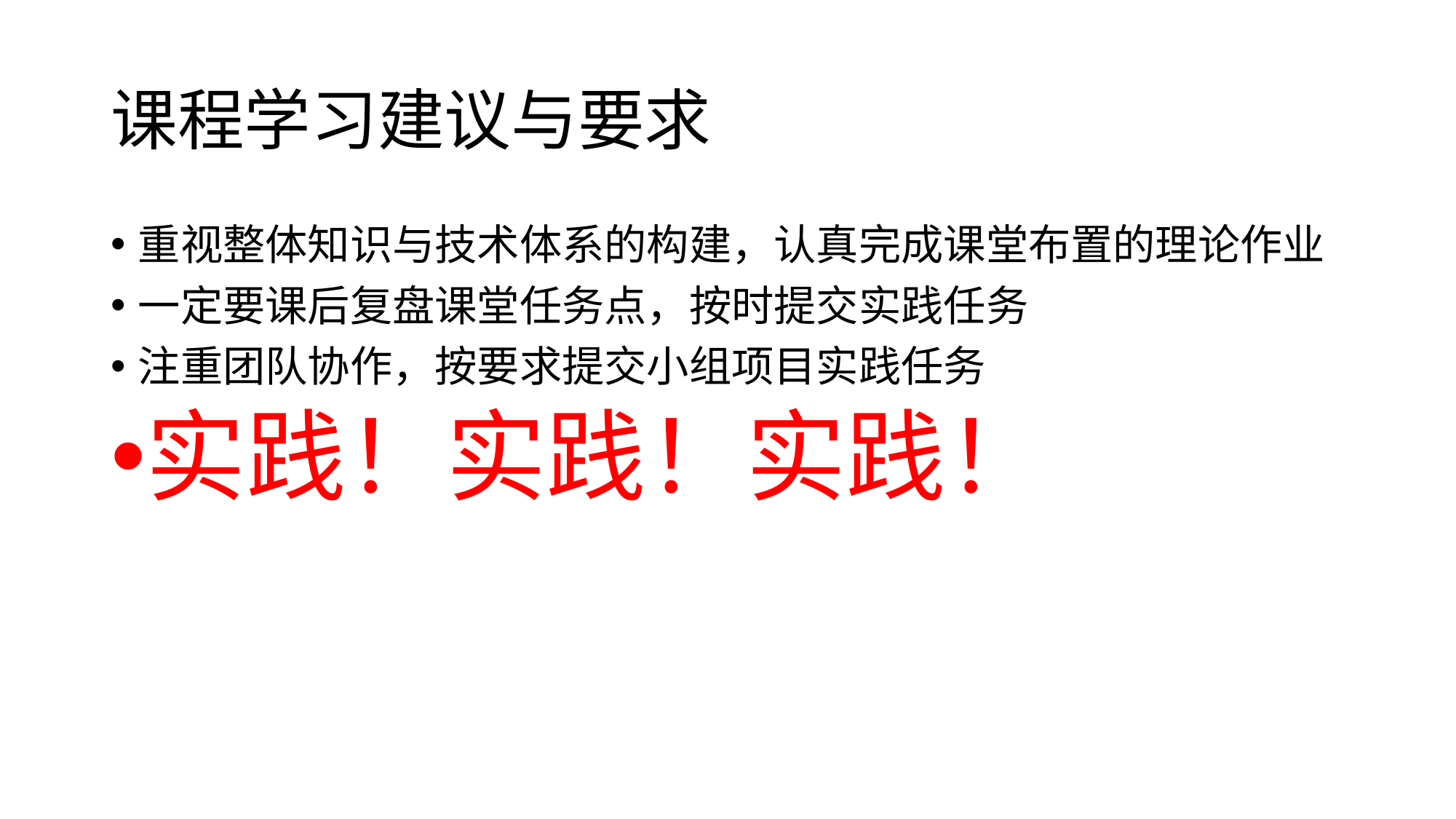

# 课程学习建议与要求
重视整体知识与技术体系的构建，认真完成课堂布置的理论作业
一定要课后复盘课堂任务点，按时提交实践任务
注重团队协作，按要求提交小组项目实践任务
实践！实践！实践！